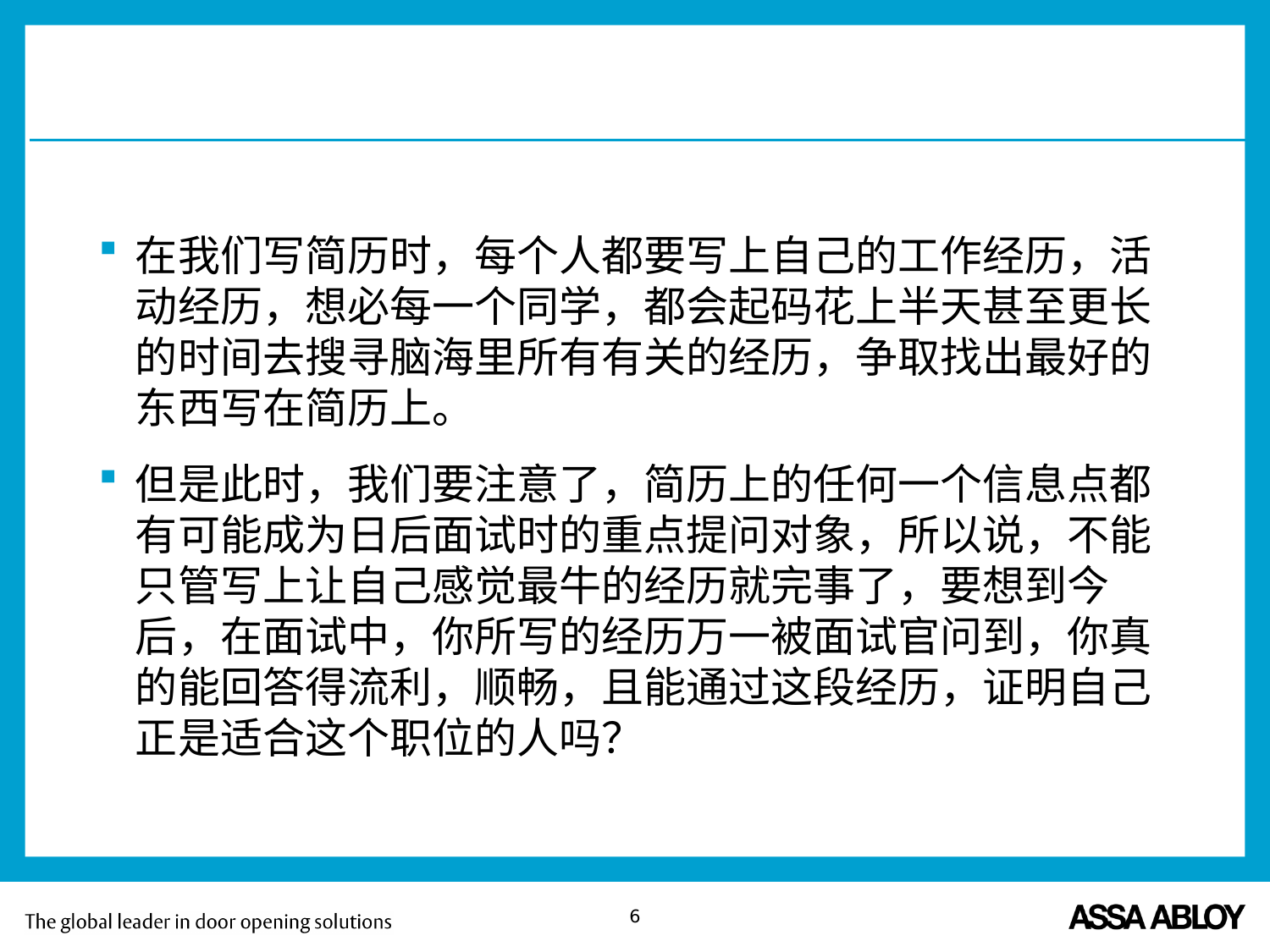

在我们写简历时，每个人都要写上自己的工作经历，活动经历，想必每一个同学，都会起码花上半天甚至更长的时间去搜寻脑海里所有有关的经历，争取找出最好的东西写在简历上。
但是此时，我们要注意了，简历上的任何一个信息点都有可能成为日后面试时的重点提问对象，所以说，不能只管写上让自己感觉最牛的经历就完事了，要想到今后，在面试中，你所写的经历万一被面试官问到，你真的能回答得流利，顺畅，且能通过这段经历，证明自己正是适合这个职位的人吗？
6